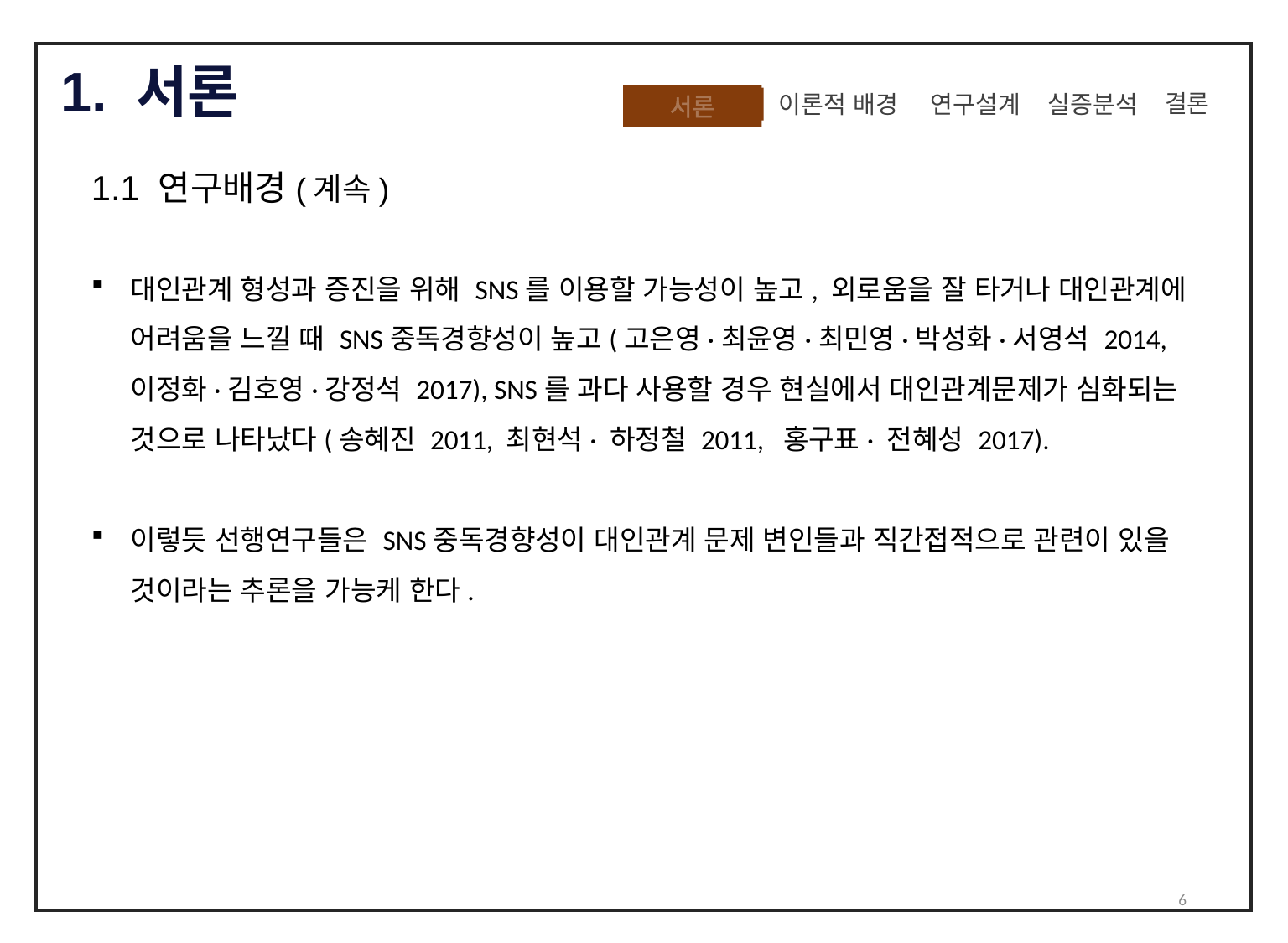

1. 서론
 결론
실증분석
이론적 배경
 연구설계
서론

1.1 연구배경(계속)

대인관계 형성과 증진을 위해 SNS를 이용할 가능성이 높고, 외로움을 잘 타거나 대인관계에 어려움을 느낄 때 SNS중독경향성이 높고(고은영·최윤영·최민영·박성화·서영석 2014, 이정화·김호영·강정석 2017), SNS를 과다 사용할 경우 현실에서 대인관계문제가 심화되는 것으로 나타났다(송혜진 2011, 최현석· 하정철 2011,  홍구표· 전혜성 2017).

이렇듯 선행연구들은 SNS중독경향성이 대인관계 문제 변인들과 직간접적으로 관련이 있을 것이라는 추론을 가능케 한다.
6